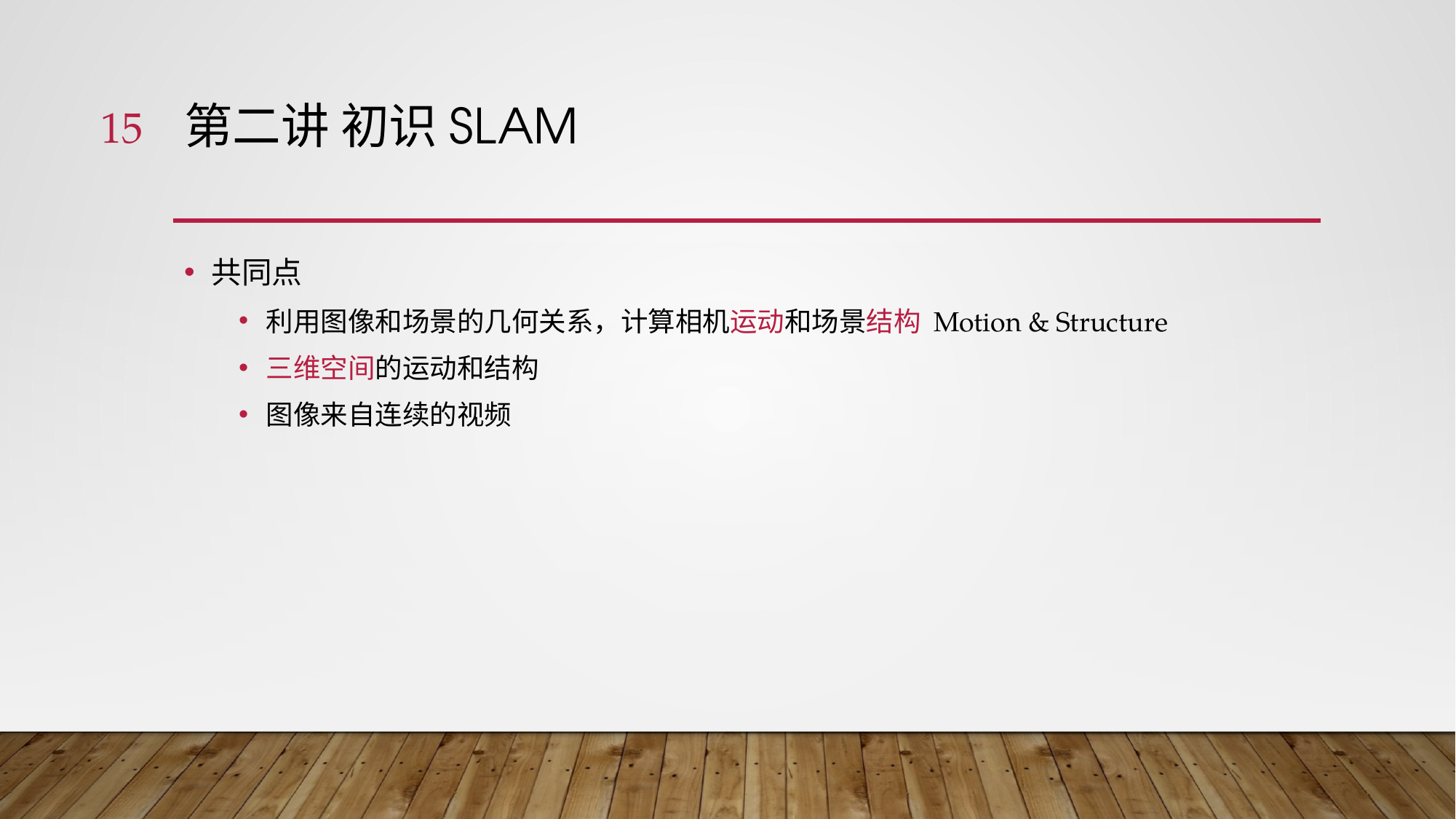

15
# 第二讲 初识SLAM
共同点
利用图像和场景的几何关系，计算相机运动和场景结构 Motion & Structure
三维空间的运动和结构
图像来自连续的视频